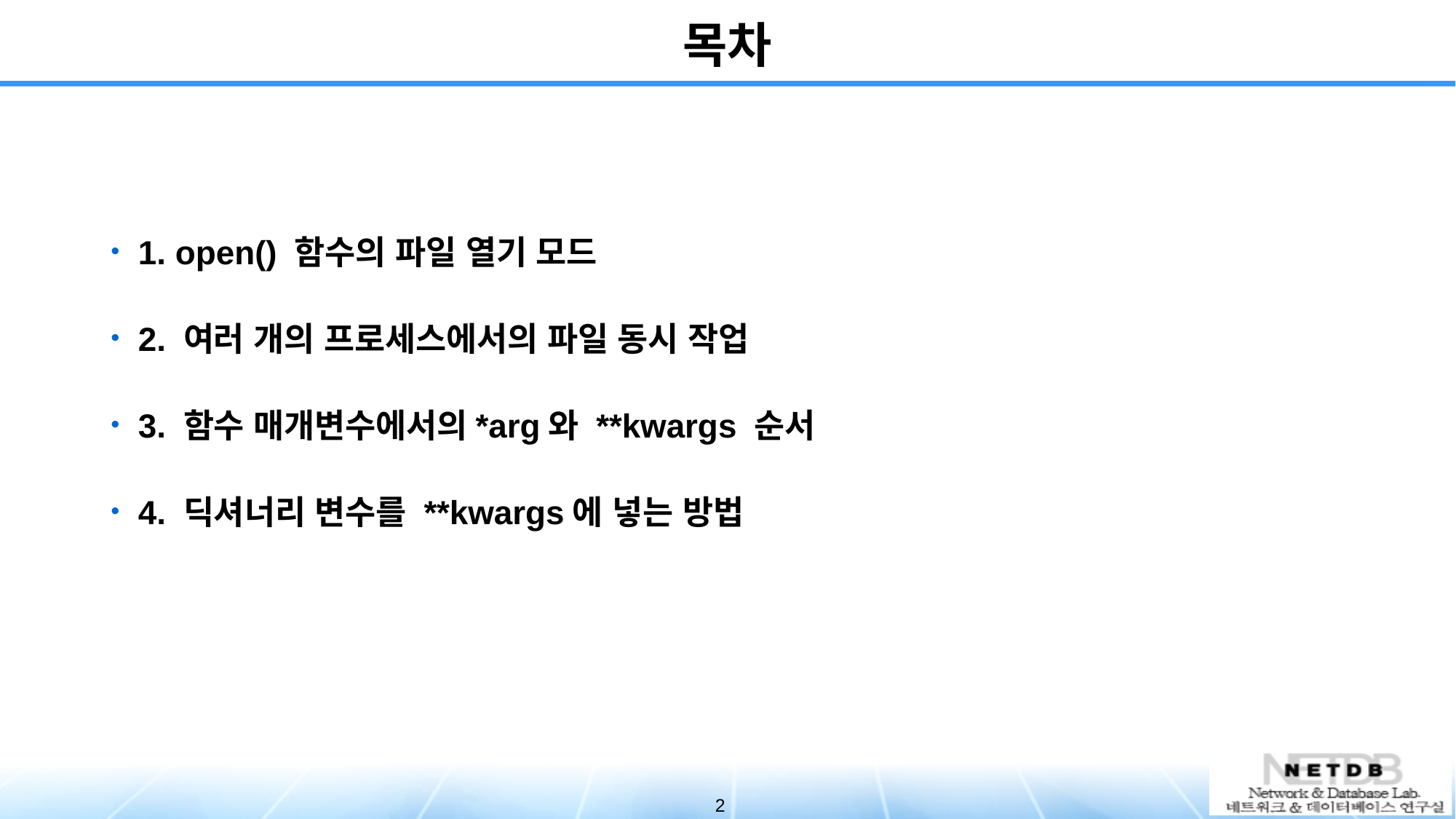

# 목차
1. open() 함수의 파일 열기 모드
2. 여러 개의 프로세스에서의 파일 동시 작업
3. 함수 매개변수에서의*arg와 **kwargs 순서
4. 딕셔너리 변수를 **kwargs에 넣는 방법